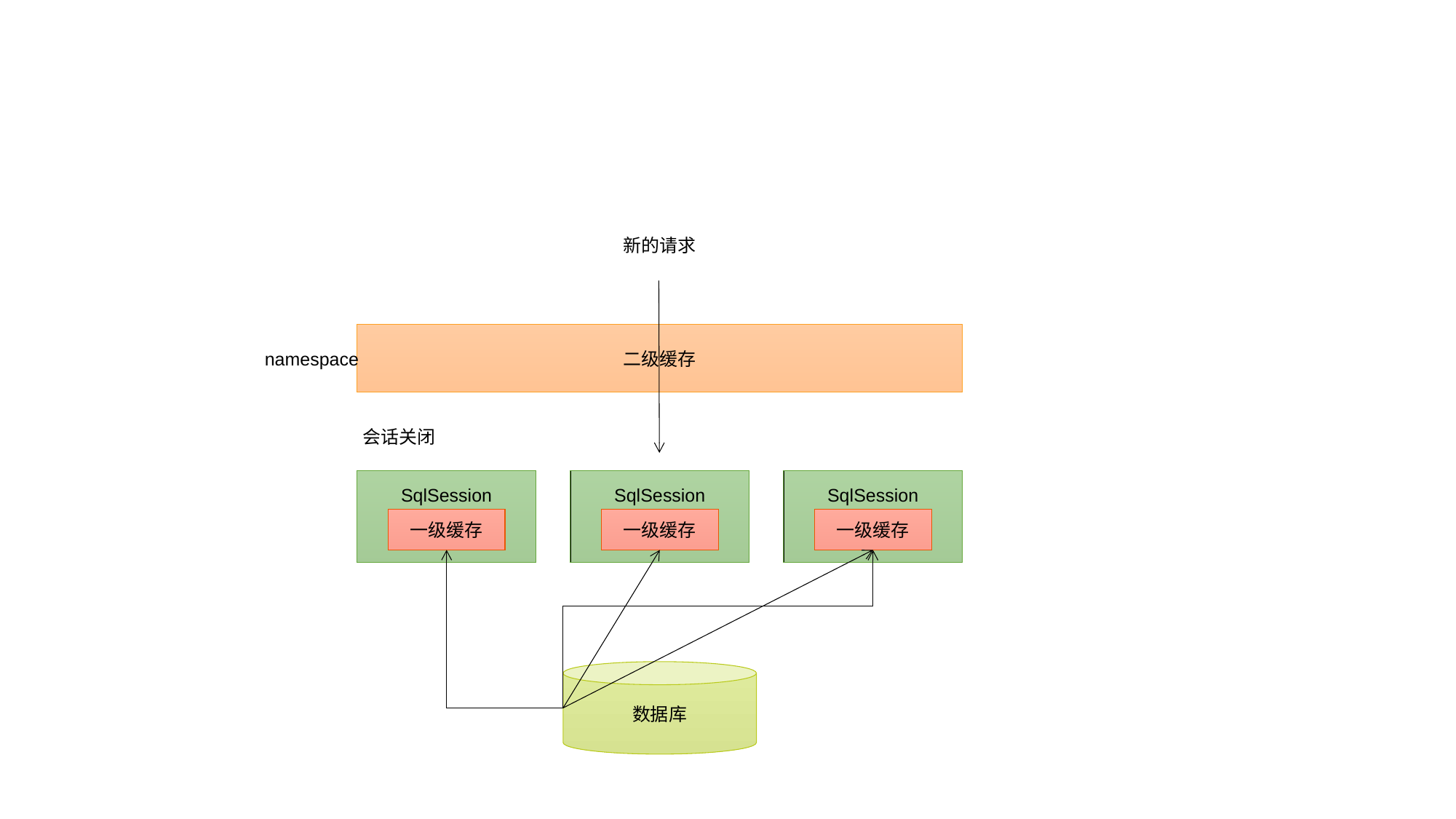

新的请求
二级缓存
namespace
会话关闭
SqlSession

一级缓存
SqlSession

一级缓存
SqlSession

一级缓存
数据库